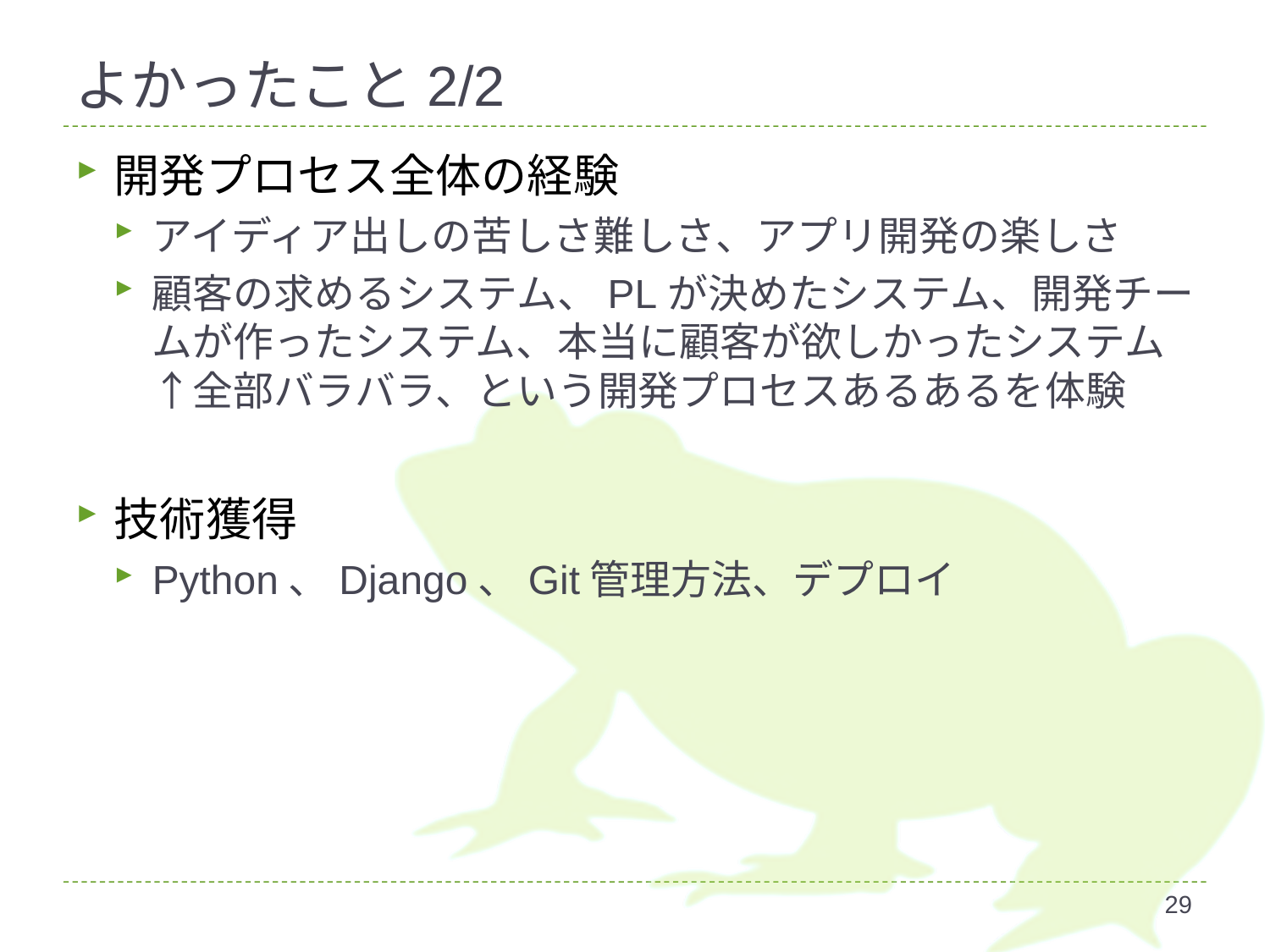

# よかったこと2/2
開発プロセス全体の経験
アイディア出しの苦しさ難しさ、アプリ開発の楽しさ
顧客の求めるシステム、PLが決めたシステム、開発チームが作ったシステム、本当に顧客が欲しかったシステム
↑全部バラバラ、という開発プロセスあるあるを体験

技術獲得
Python、Django、Git管理方法、デプロイ
良かったこと
29